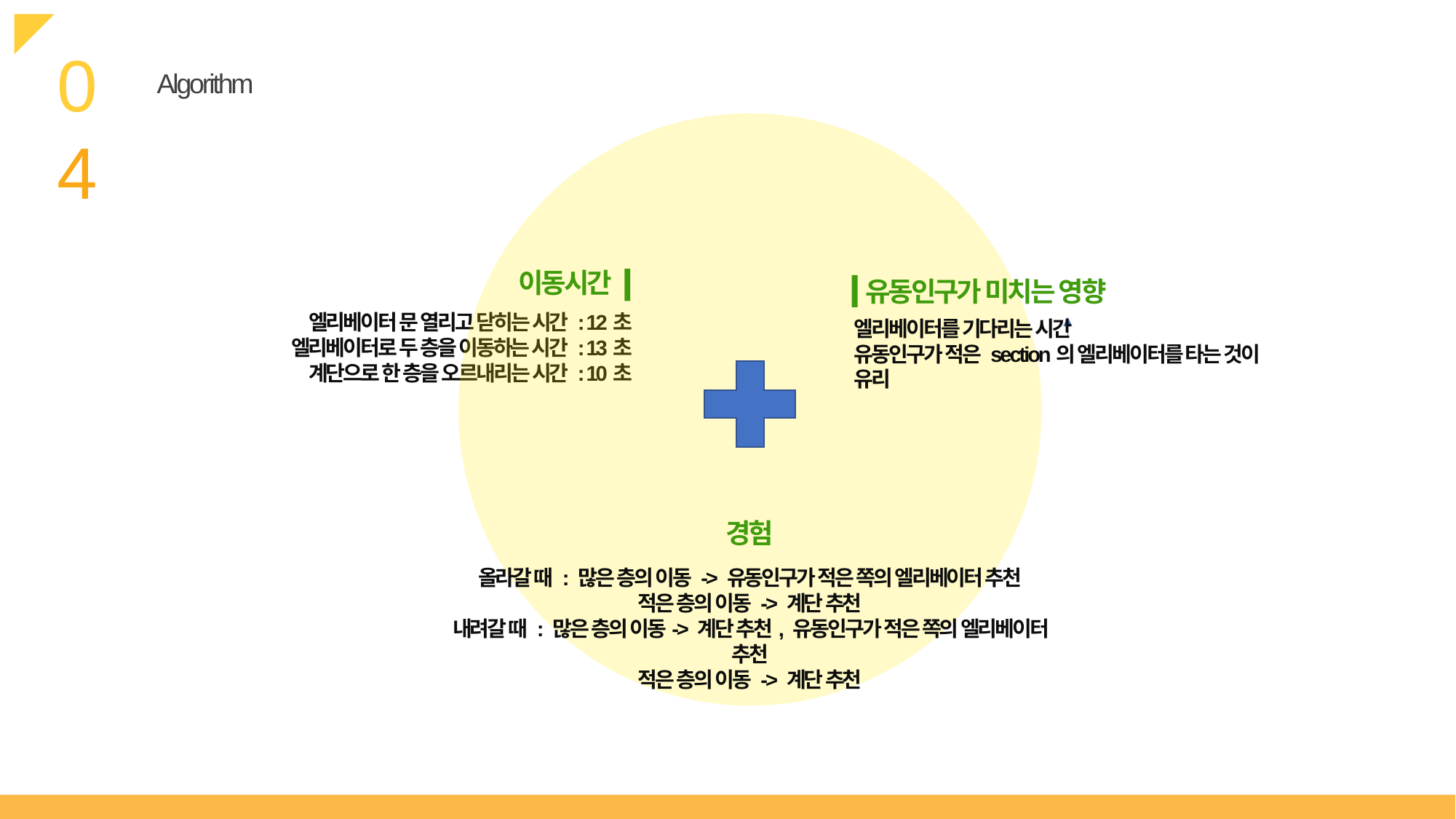

04
Algorithm

이동시간

유동인구가 미치는 영향

엘리베이터 문 열리고 닫히는 시간 : 12초
엘리베이터로 두 층을 이동하는 시간 : 13초
계단으로 한 층을 오르내리는 시간 : 10초
엘리베이터를 기다리는 시간
유동인구가 적은 section의 엘리베이터를 타는 것이 유리

경험
올라갈 때 : 많은 층의 이동 -> 유동인구가 적은 쪽의 엘리베이터 추천
적은 층의 이동 -> 계단 추천
내려갈 때 : 많은 층의 이동-> 계단 추천, 유동인구가 적은 쪽의 엘리베이터 추천
적은 층의 이동 -> 계단 추천